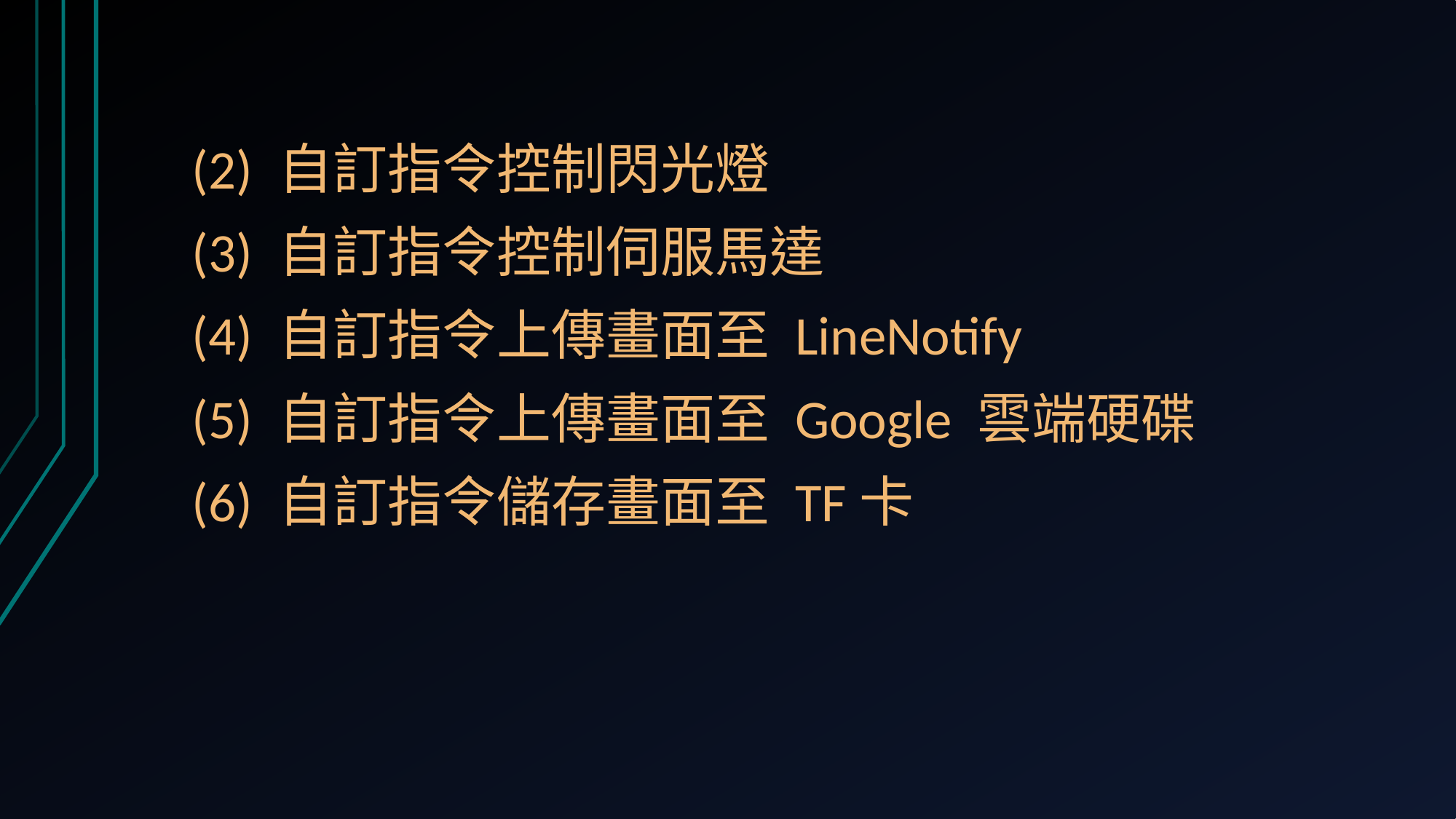

(2) 自訂指令控制閃光燈
(3) 自訂指令控制伺服馬達
(4) 自訂指令上傳畫面至 LineNotify
(5) 自訂指令上傳畫面至 Google 雲端硬碟
(6) 自訂指令儲存畫面至 TF卡